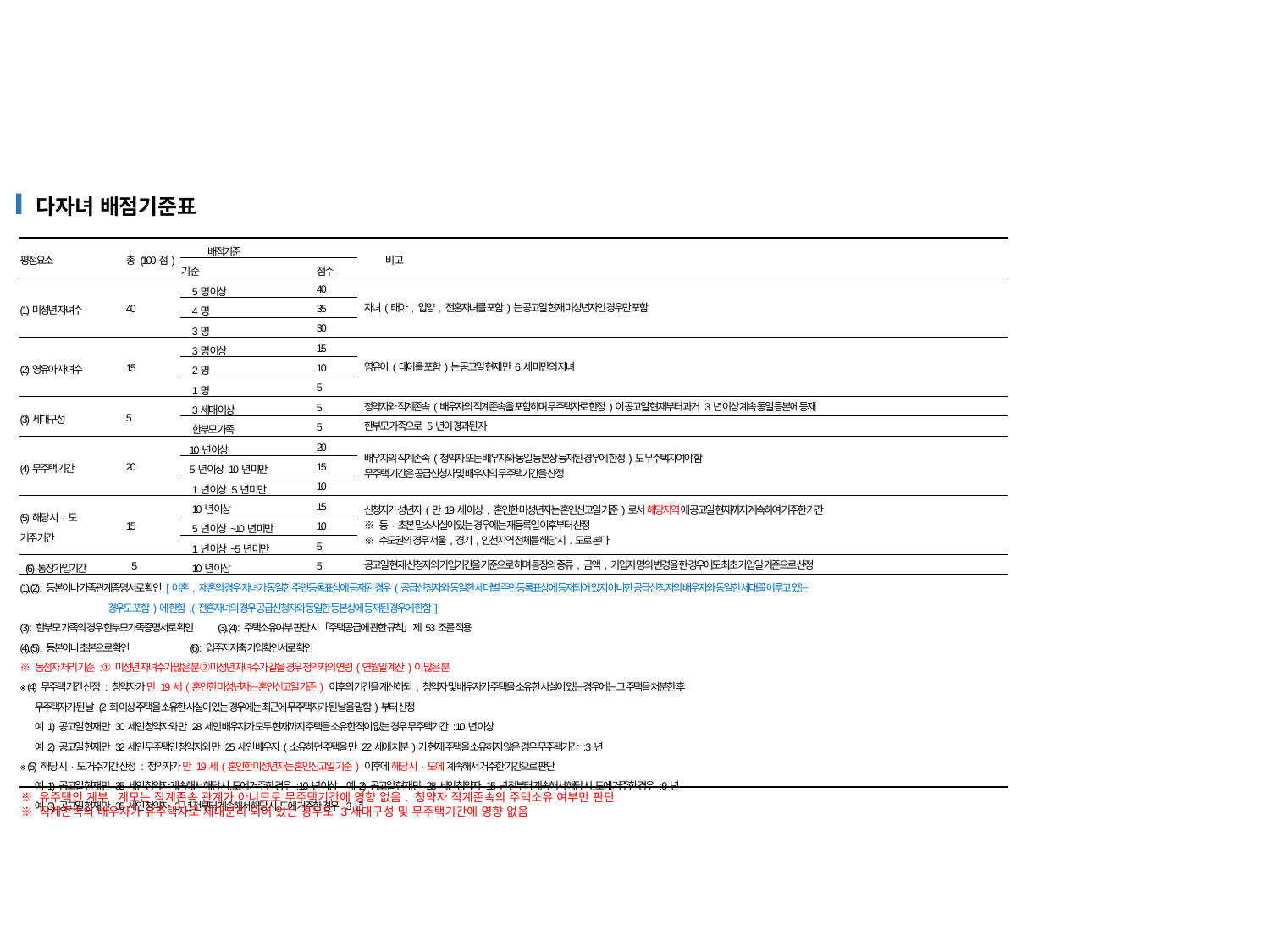

다자녀 배점기준표

| 평점요소 | 총 (100점) | 배점기준 |  | 비 고 |
| --- | --- | --- | --- | --- |
|  |  | 기 준 | 점수 |  |
| (1)미성년 자녀수 | 40 | 5명 이상 | 40 | 자녀(태아, 입양, 전혼자녀를 포함)는 공고일 현재 미성년자인 경우만 포함 |
|  |  | 4명 | 35 |  |
|  |  | 3명 | 30 |  |
| (2)영유아 자녀수 | 15 | 3명 이상 | 15 | 영유아(태아를 포함)는 공고일 현재 만6세 미만의 자녀 |
|  |  | 2명 | 10 |  |
|  |  | 1명 | 5 |  |
| (3)세대구성 | 5 | 3세대 이상 | 5 | 청약자와 직계존속(배우자의 직계존속을 포함하며 무주택자로 한정)이 공고일 현재부터 과거 3년 이상 계속 동일 등본에 등재 |
|  |  | 한부모 가족 | 5 | 한부모 가족으로 5년이 경과된 자 |
| (4)무주택 기간 | 20 | 10년 이상 | 20 | 배우자의 직계존속(청약자 또는 배우자와 동일 등본상 등재된 경우에 한정)도 무주택자여야 함 무주택 기간은 공급신청자 및 배우자의 무주택기간을 산정 |
|  |  | 5년 이상 10년 미만 | 15 |  |
|  |  | 1년 이상 5년 미만 | 10 |  |
| (5)해당 시·도 거주 기간 | 15 | 10년 이상 | 15 | 신청자가 성년자(만19세 이상, 혼인한 미성년자는 혼인신고일 기준)로서 해당지역에 공고일 현재까지 계속하여 거주한 기간 ※ 등·초본 말소사실이 있는 경우에는 재등록일 이후부터 산정 ※ 수도권의 경우 서울,경기,인천지역 전체를 해당 시.도로 본다 |
|  |  | 5년 이상~10년 미만 | 10 |  |
|  |  | 1년 이상~5년 미만 | 5 |  |
| (6)통장가입기간 | 5 | 10년 이상 | 5 | 공고일 현재 신청자의 가입기간을 기준으로 하며 통장의 종류, 금액, 가입자 명의 변경을 한 경우에도 최초 가입일 기준으로 산정 |
| (1), (2) : 등본이나 가족관계증명서로 확인 [이혼, 재혼의 경우 자녀가 동일한 주민등록표상에 등재된 경우(공급신청자와 동일한 세대별 주민등록표상에 등재되어 있지 아니한 공급신청자의 배우자와 동일한 세대를 이루고 있는 경우도 포함)에 한함. (전혼자녀의 경우 공급신청자와 동일한 등본상에 등재된 경우에 한함] (3) : 한부모 가족의 경우 한부모가족증명서로 확인 (3), (4) : 주택소유여부 판단 시 「주택공급에 관한 규칙」 제53조를 적용 (4), (5) : 등본이나 초본으로 확인 (6) : 입주자저축 가입확인서로 확인 ※ 동점자 처리 기준 : ① 미성년 자녀수가 많은 분 ② 미성년 자녀수가 같을 경우 청약자의 연령(연월일 계산)이 많은 분 ※ (4) 무주택 기간 산정 : 청약자가 만 19세(혼인한 미성년자는 혼인신고일 기준) 이후의 기간을 계산하되, 청약자 및 배우자가 주택을 소유한 사실이 있는 경우에는 그 주택을 처분한 후 무주택자가 된 날 (2회 이상 주택을 소유한 사실이 있는 경우에는 최근에 무주택자가 된 날을 말함)부터 산정 예1) 공고일 현재 만 30세인 청약자와 만 28세인 배우자가 모두 현재까지 주택을 소유한 적이 없는 경우 무주택기간 : 10년 이상 예2) 공고일 현재 만 32세인 무주택인 청약자와 만 25세인 배우자(소유하던 주택을 만 22세에 처분)가 현재 주택을 소유하지 않은 경우 무주택기간 : 3년 ※ (5) 해당 시·도 거주기간 산정 : 청약자가 만 19세(혼인한 미성년자는 혼인신고일 기준) 이후에 해당 시·도에 계속해서 거주한 기간으로 판단 예1) 공고일 현재 만 35세인 청약자 계속해서 해당 시․도에 거주한 경우 : 10년 이상 예2) 공고일 현재 만 28세인 청약자 15년 전부터 계속해서 해당 시․도에 거주한 경우 : 9년 예3) 공고일 현재 만 35세인 청약자 3년 전부터 계속해서 해당 시․도에 거주한 경우 : 3년 |  |  |  |  |
※ 유주택인 계부,계모는 직계존속 관계가 아니므로 무주택기간에 영향 없음. 청약자 직계존속의 주택소유 여부만 판단
※ 직계존속의 배우자가 유주택자로 세대분리 되어 있는 경우도 3세대구성 및 무주택기간에 영향 없음